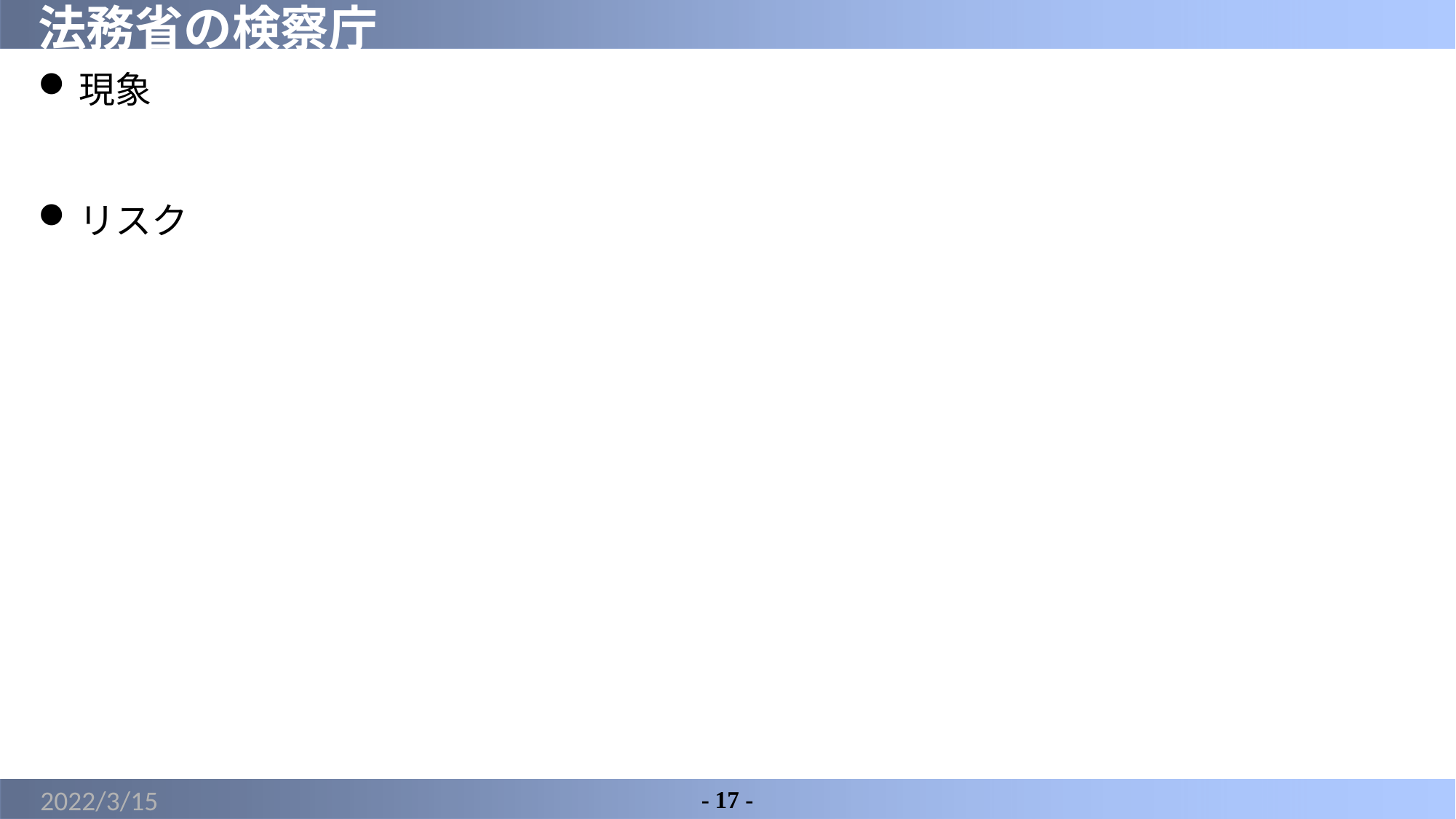

# 法務省の検察庁
現象

リスク

2022/3/15
- 17 -